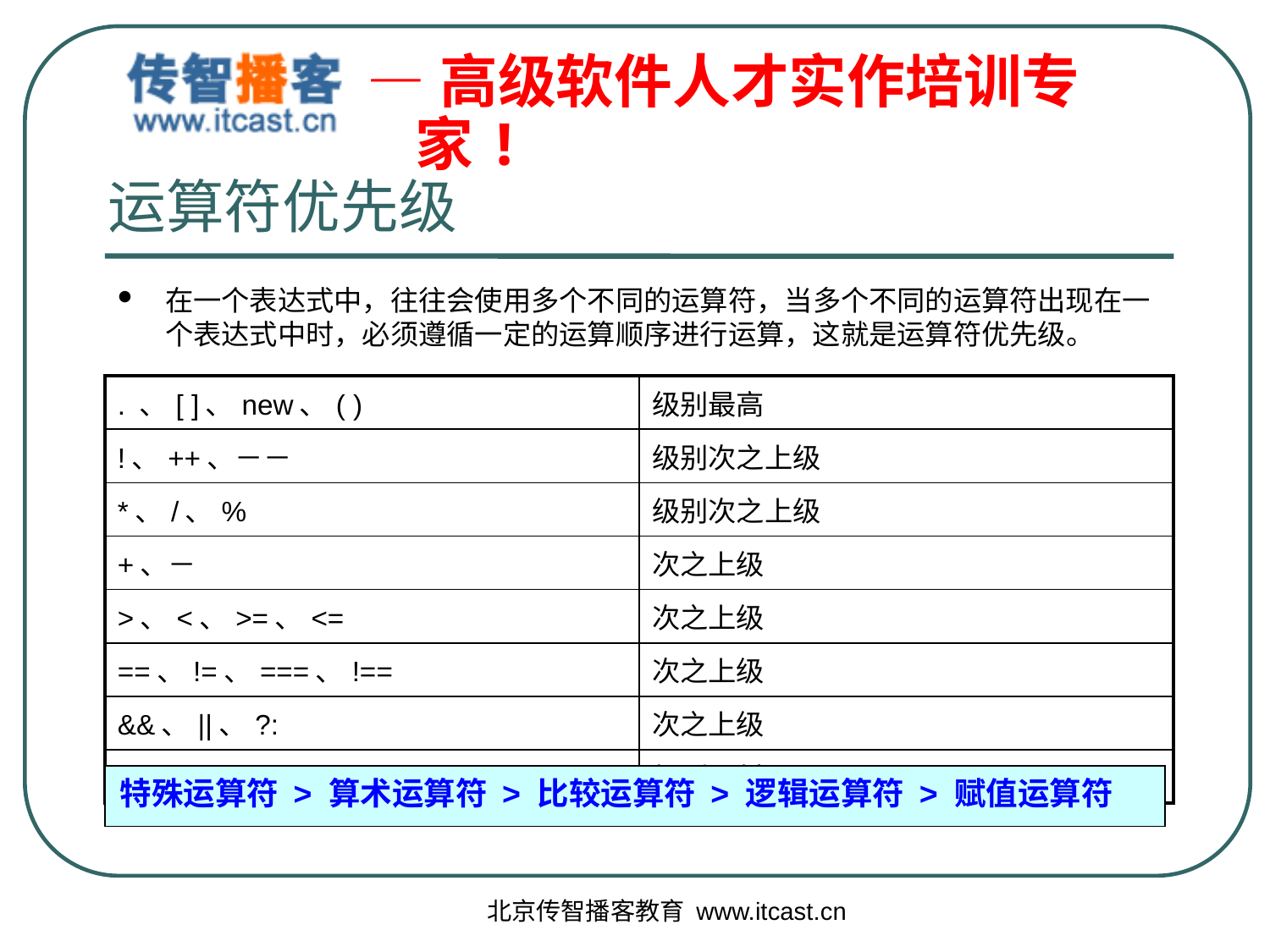

运算符优先级
在一个表达式中，往往会使用多个不同的运算符，当多个不同的运算符出现在一个表达式中时，必须遵循一定的运算顺序进行运算，这就是运算符优先级。
| . 、[ ]、new、( ) | 级别最高 |
| --- | --- |
| !、++、－－ | 级别次之上级 |
| \*、/、% | 级别次之上级 |
| +、－ | 次之上级 |
| >、<、>=、<= | 次之上级 |
| ==、!=、===、!== | 次之上级 |
| &&、||、?: | 次之上级 |
| =、+=、-=、\*=、/=、%= | 级别最低 |
特殊运算符 > 算术运算符 > 比较运算符 > 逻辑运算符 > 赋值运算符